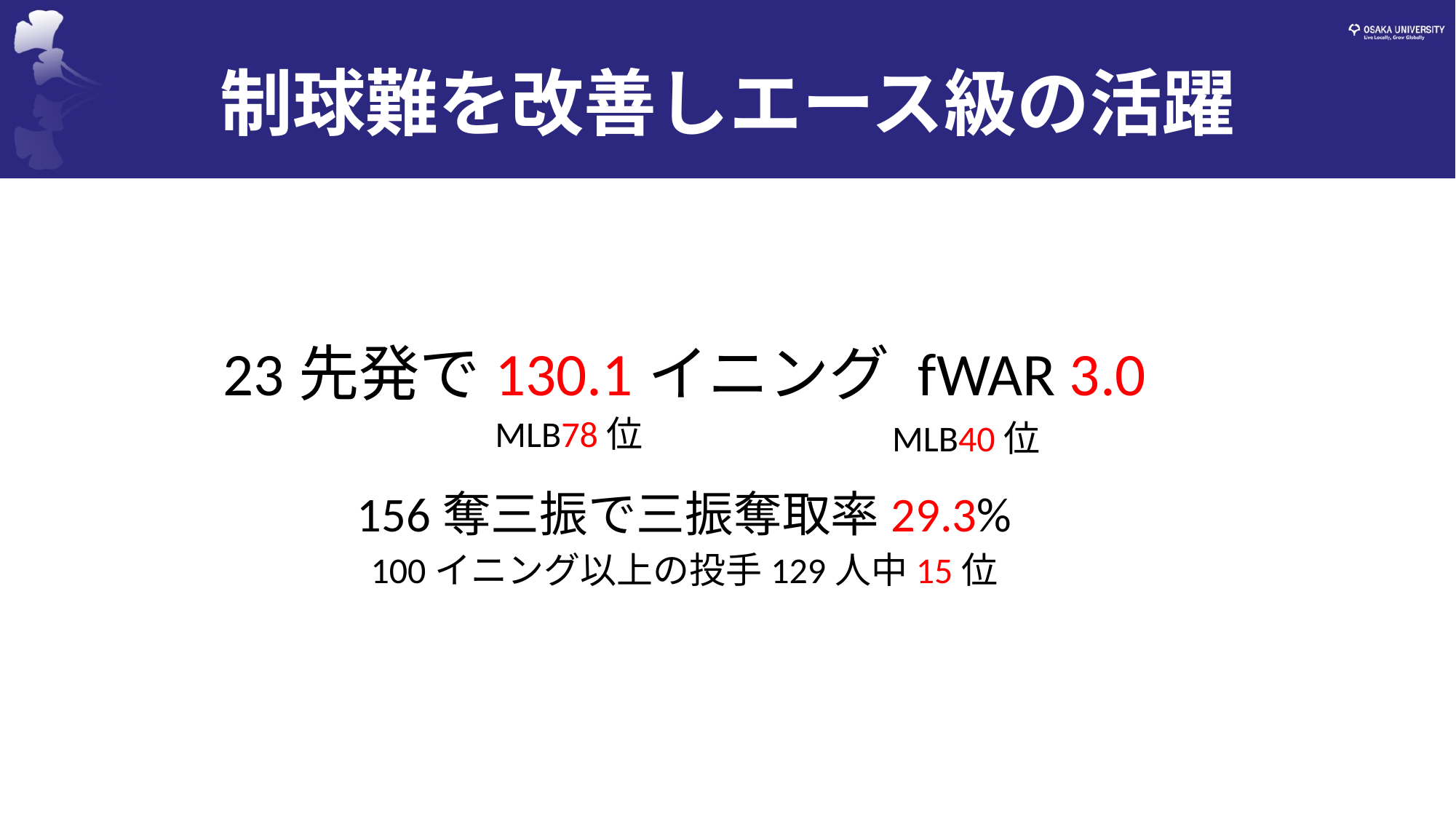

# 制球難を改善しエース級の活躍
23先発で130.1イニング fWAR 3.0
MLB78位
MLB40位
156奪三振で三振奪取率29.3%
100イニング以上の投手129人中15位